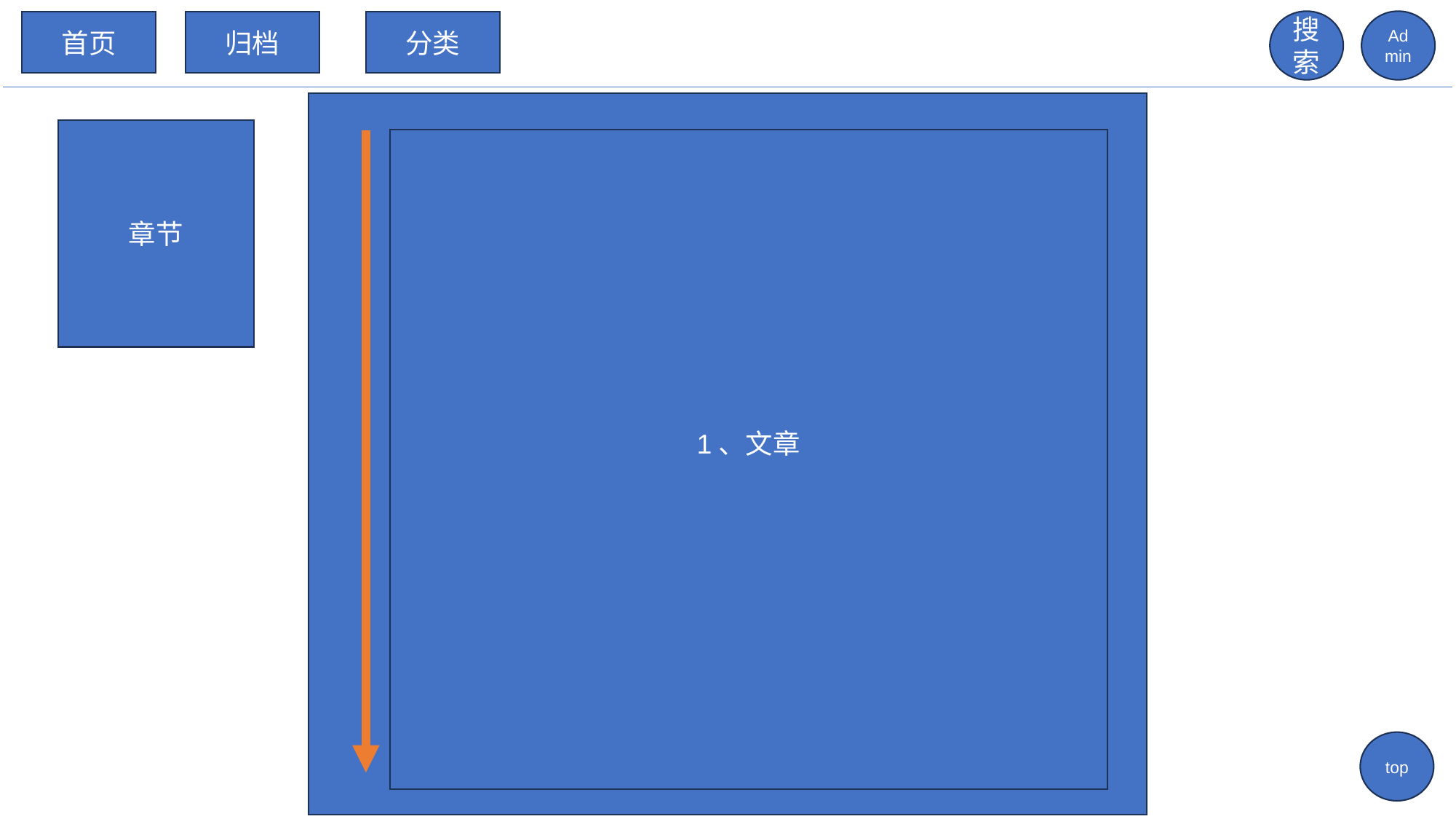

搜索
Admin
首页
归档
分类

章节
1、文章

top